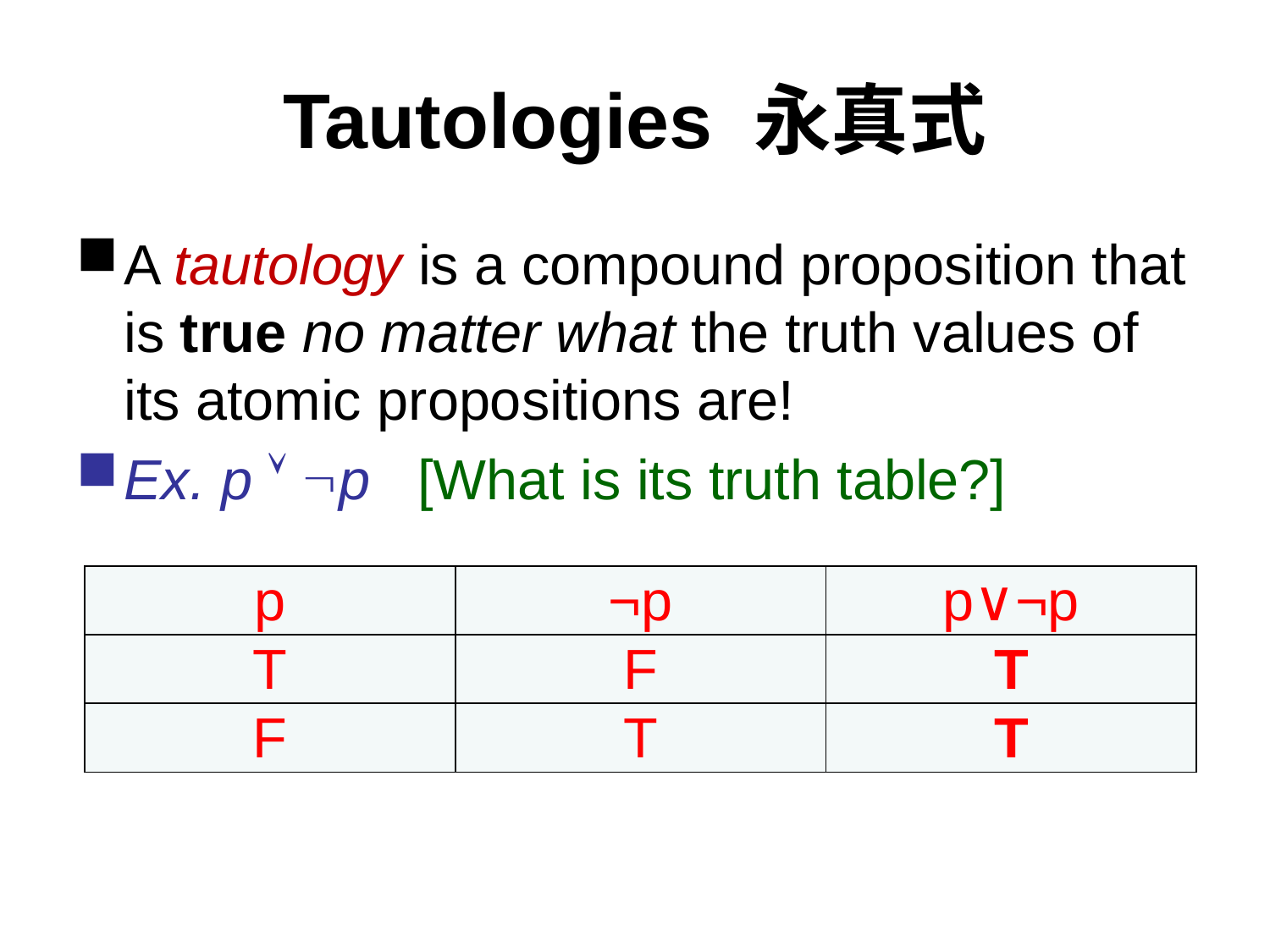

Topic #1.1 – Propositional Logic: Equivalences
# Tautologies 永真式
A tautology is a compound proposition that is true no matter what the truth values of its atomic propositions are!
Ex. p ∨ ¬p   [What is its truth table?]
| p | ¬p | p∨¬p |
| --- | --- | --- |
| T | F | T |
| F | T | T |
3